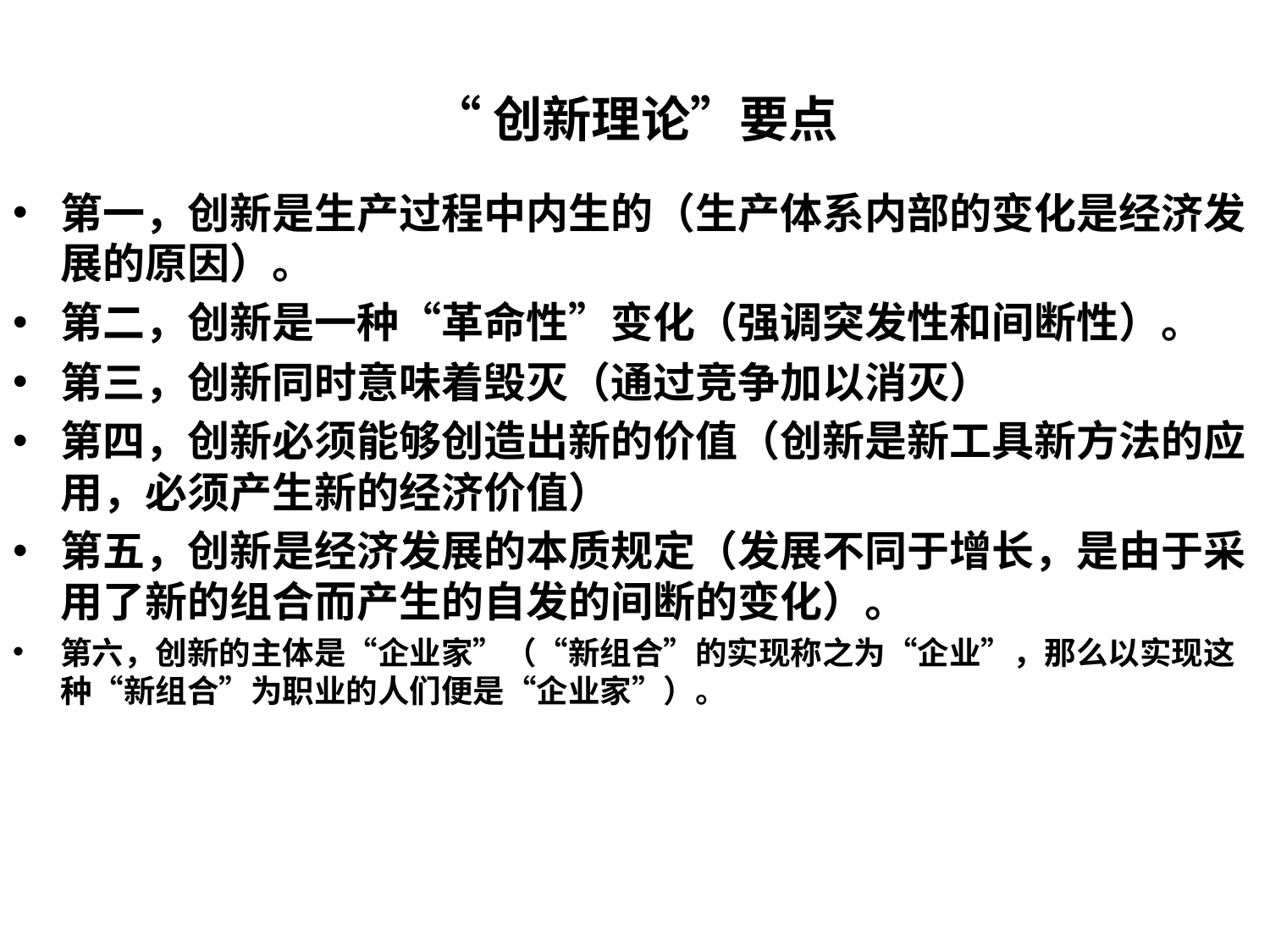

“创新理论”要点
第一，创新是生产过程中内生的（生产体系内部的变化是经济发展的原因）。
第二，创新是一种“革命性”变化（强调突发性和间断性）。
第三，创新同时意味着毁灭（通过竞争加以消灭）
第四，创新必须能够创造出新的价值（创新是新工具新方法的应用，必须产生新的经济价值）
第五，创新是经济发展的本质规定（发展不同于增长，是由于采用了新的组合而产生的自发的间断的变化）。
第六，创新的主体是“企业家”（“新组合”的实现称之为“企业”，那么以实现这种“新组合”为职业的人们便是“企业家”）。